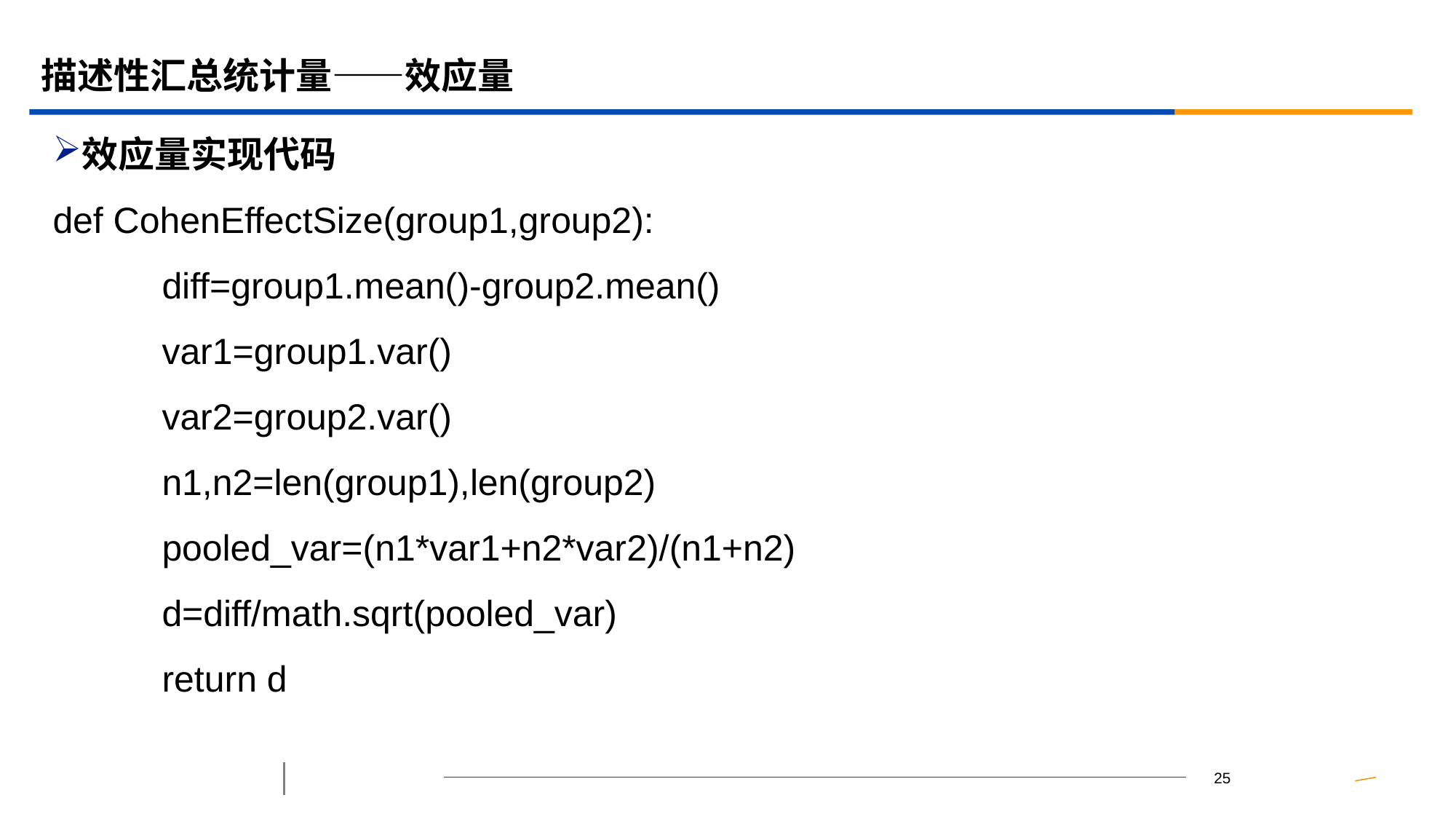

# 描述性汇总统计量——效应量
效应量实现代码
def CohenEffectSize(group1,group2):
	diff=group1.mean()-group2.mean()
	var1=group1.var()
	var2=group2.var()
	n1,n2=len(group1),len(group2)
	pooled_var=(n1*var1+n2*var2)/(n1+n2)
	d=diff/math.sqrt(pooled_var)
	return d